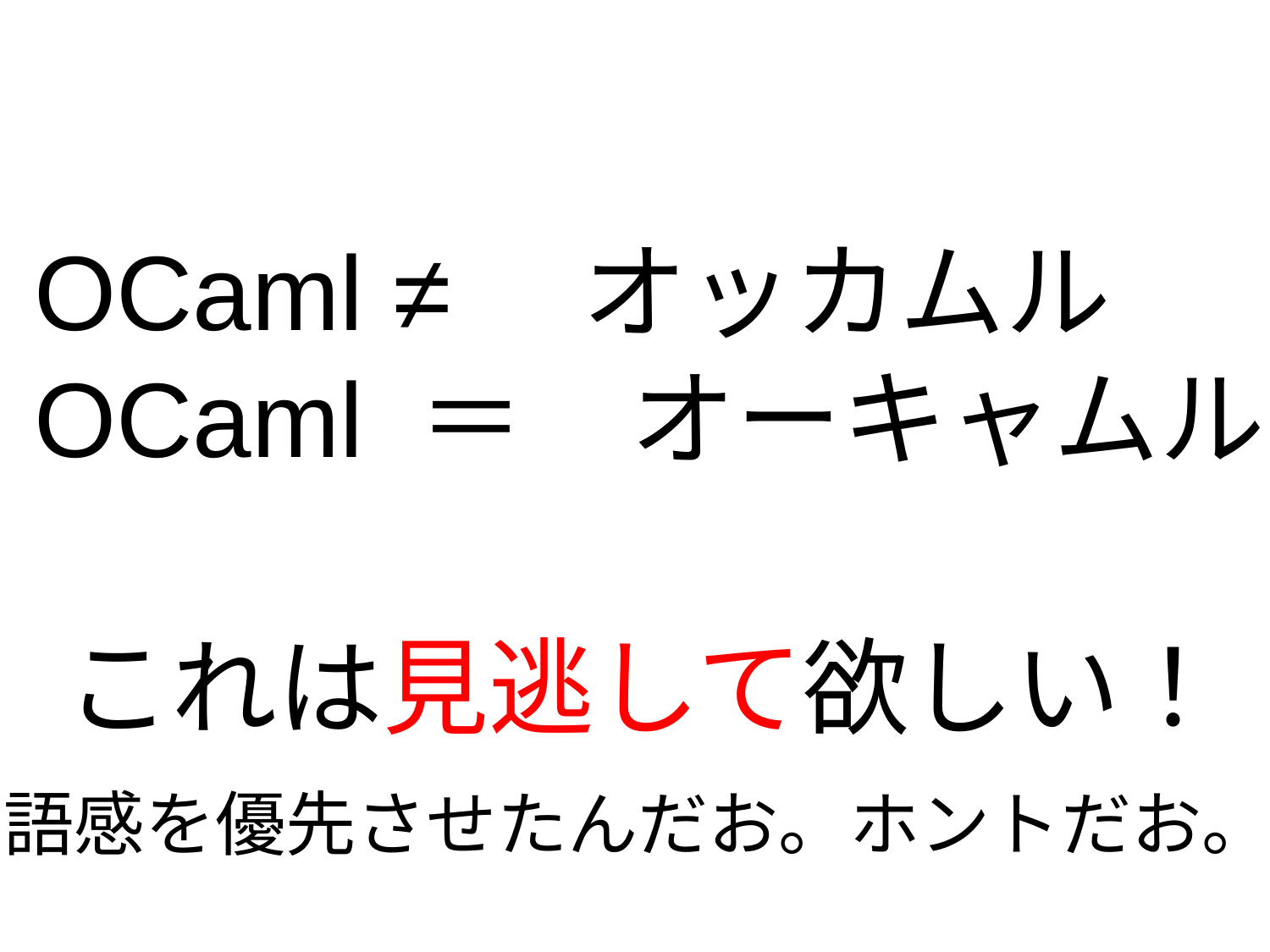

OCaml ≠　オッカムル
OCaml ＝　オーキャムル
これは見逃して欲しい！
語感を優先させたんだお。ホントだお。